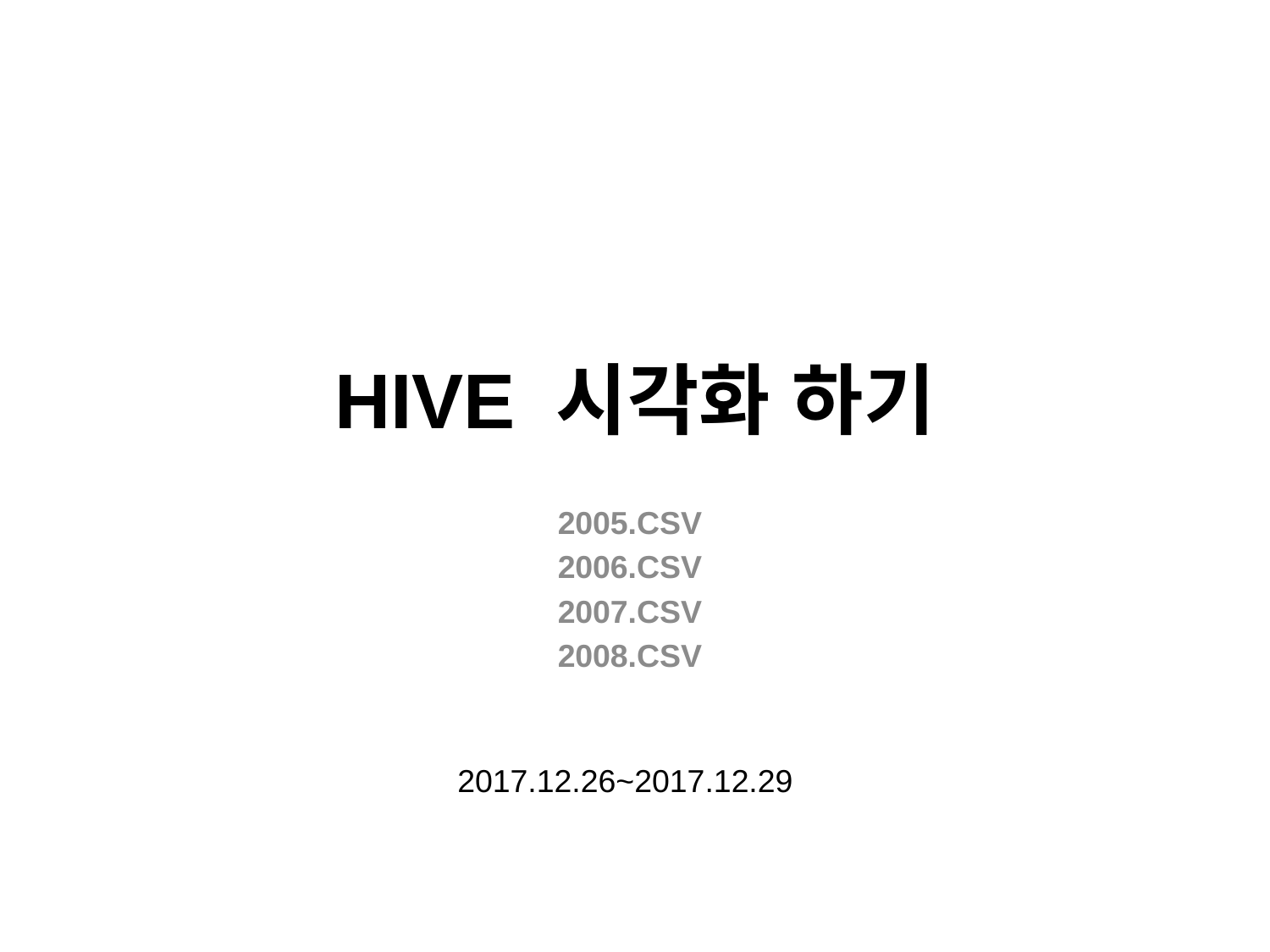

# HIVE 시각화 하기
2005.CSV
2006.CSV
2007.CSV
2008.CSV
2017.12.26~2017.12.29